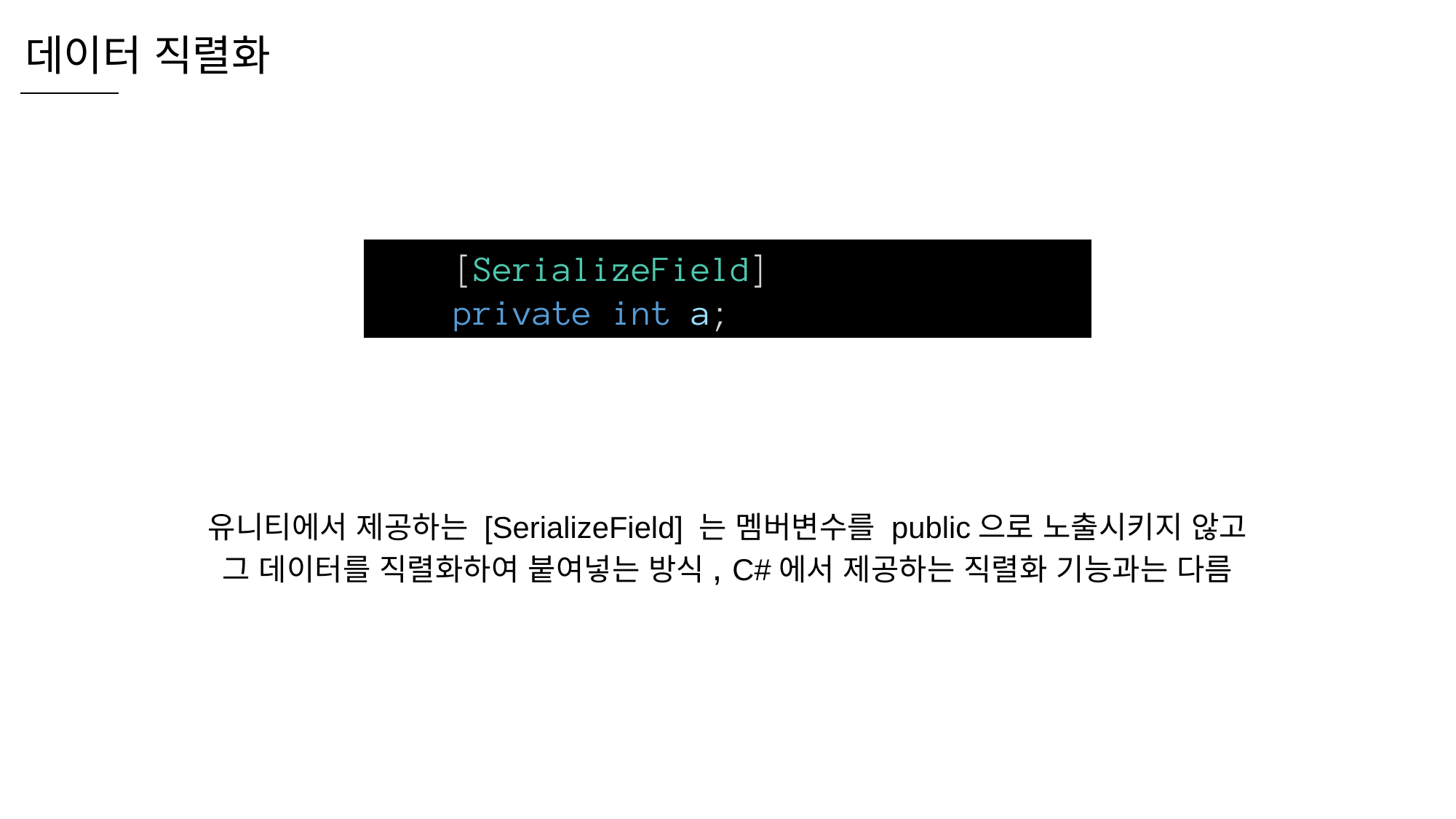

데이터 직렬화
    [SerializeField]
    private int a;
유니티에서 제공하는 [SerializeField] 는 멤버변수를 public으로 노출시키지 않고
그 데이터를 직렬화하여 붙여넣는 방식, C#에서 제공하는 직렬화 기능과는 다름